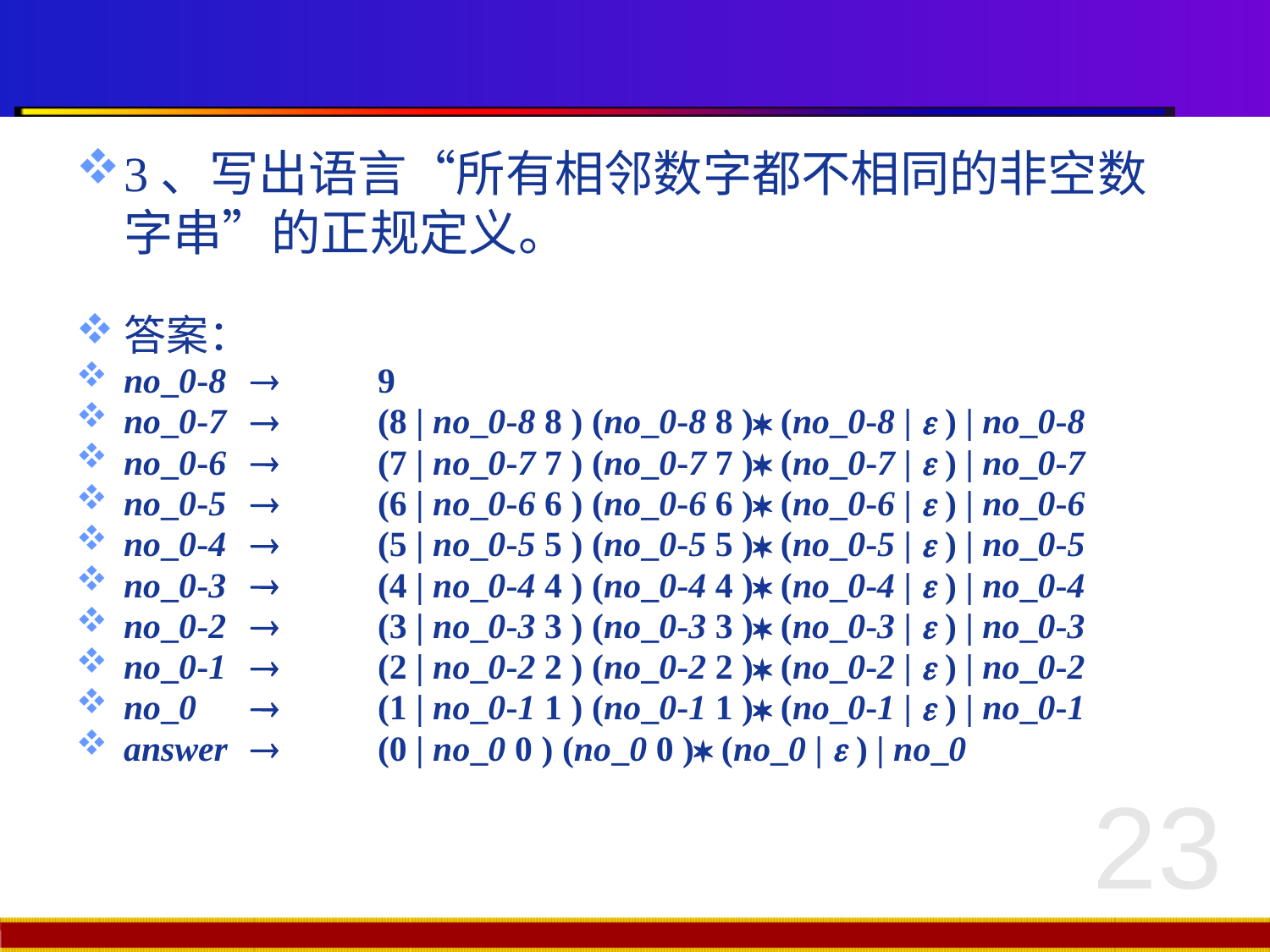

#
3、写出语言“所有相邻数字都不相同的非空数字串”的正规定义。

答案：
no_0-8 	→ 	9
no_0-7 	→	(8 | no_0-8 8 ) (no_0-8 8 )∗ (no_0-8 | ε ) | no_0-8
no_0-6	→	(7 | no_0-7 7 ) (no_0-7 7 )∗ (no_0-7 | ε ) | no_0-7
no_0-5 	→	(6 | no_0-6 6 ) (no_0-6 6 )∗ (no_0-6 | ε ) | no_0-6
no_0-4 	→	(5 | no_0-5 5 ) (no_0-5 5 )∗ (no_0-5 | ε ) | no_0-5
no_0-3	→	(4 | no_0-4 4 ) (no_0-4 4 )∗ (no_0-4 | ε ) | no_0-4
no_0-2	→	(3 | no_0-3 3 ) (no_0-3 3 )∗ (no_0-3 | ε ) | no_0-3
no_0-1 	→	(2 | no_0-2 2 ) (no_0-2 2 )∗ (no_0-2 | ε ) | no_0-2
no_0 	→ 	(1 | no_0-1 1 ) (no_0-1 1 )∗ (no_0-1 | ε ) | no_0-1
answer	→ 	(0 | no_0 0 ) (no_0 0 )∗ (no_0 | ε ) | no_0
23